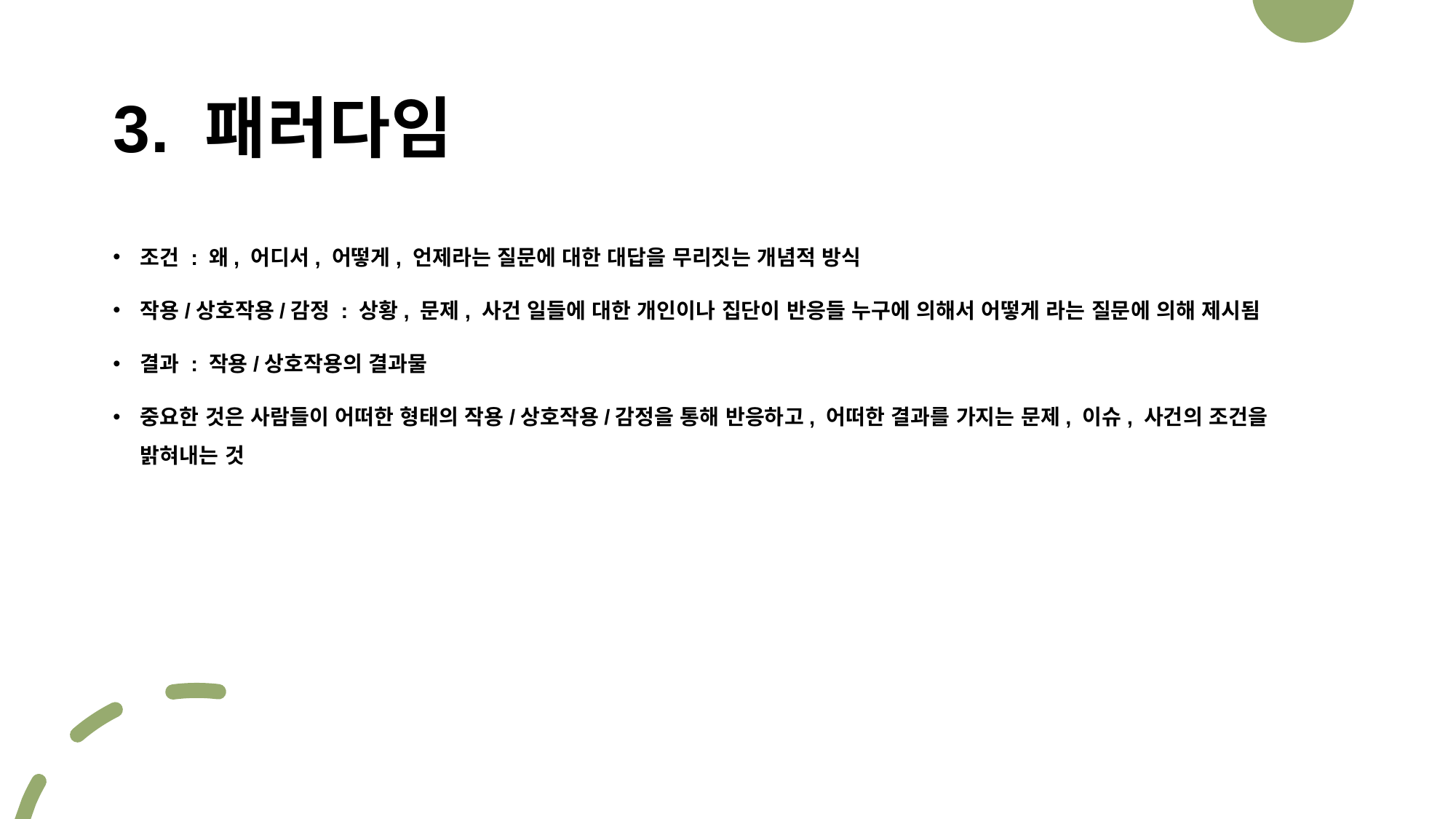

# 3. 패러다임
조건 : 왜, 어디서, 어떻게, 언제라는 질문에 대한 대답을 무리짓는 개념적 방식
작용/상호작용/감정 : 상황, 문제, 사건 일들에 대한 개인이나 집단이 반응들 누구에 의해서 어떻게 라는 질문에 의해 제시됨
결과 : 작용/상호작용의 결과물
중요한 것은 사람들이 어떠한 형태의 작용/상호작용/감정을 통해 반응하고, 어떠한 결과를 가지는 문제, 이슈, 사건의 조건을 밝혀내는 것